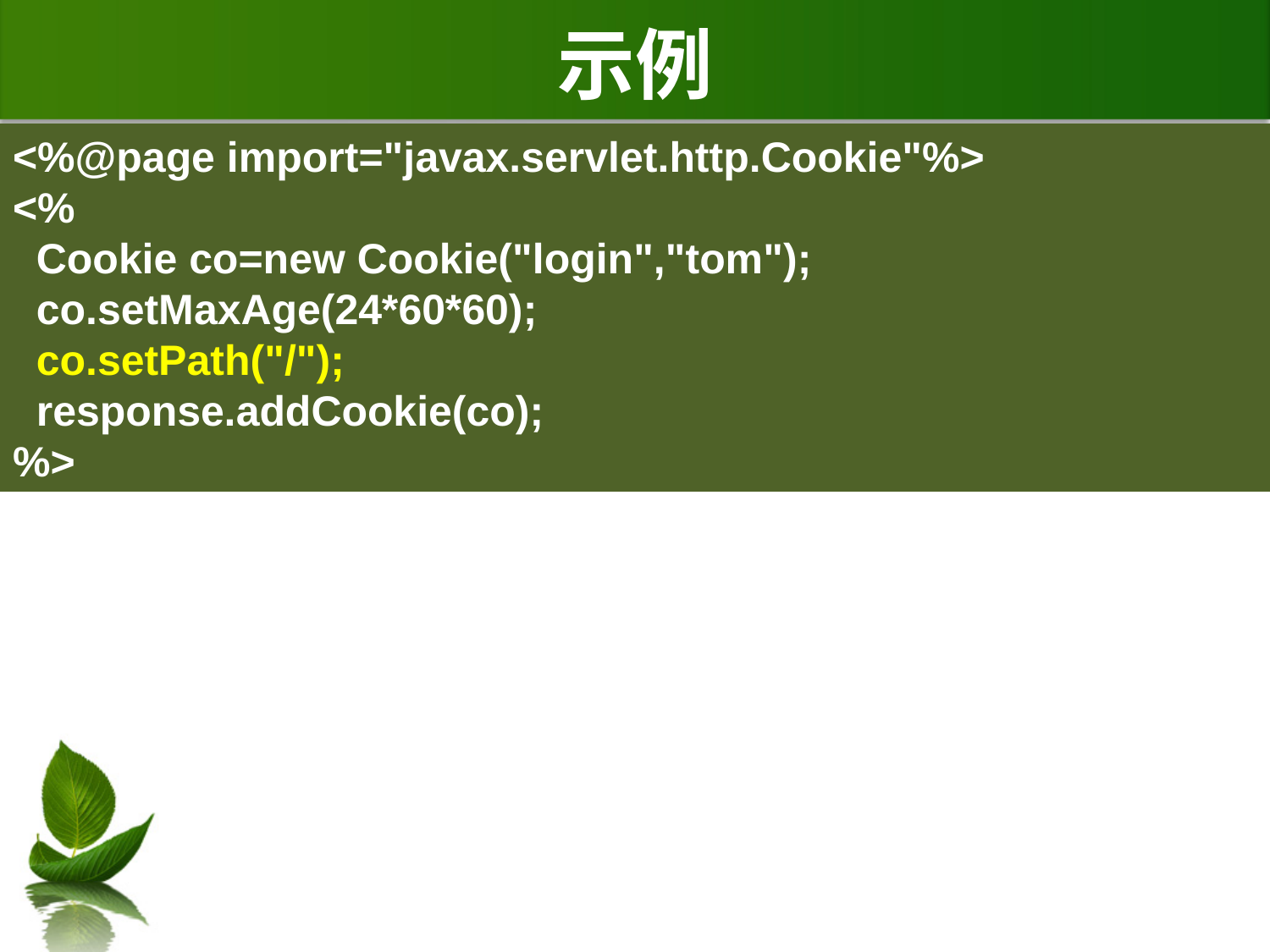

# 示例
<%@page import="javax.servlet.http.Cookie"%>
<%
  Cookie co=new Cookie("login","tom");
  co.setMaxAge(24*60*60);
  co.setPath("/");
  response.addCookie(co);
%>